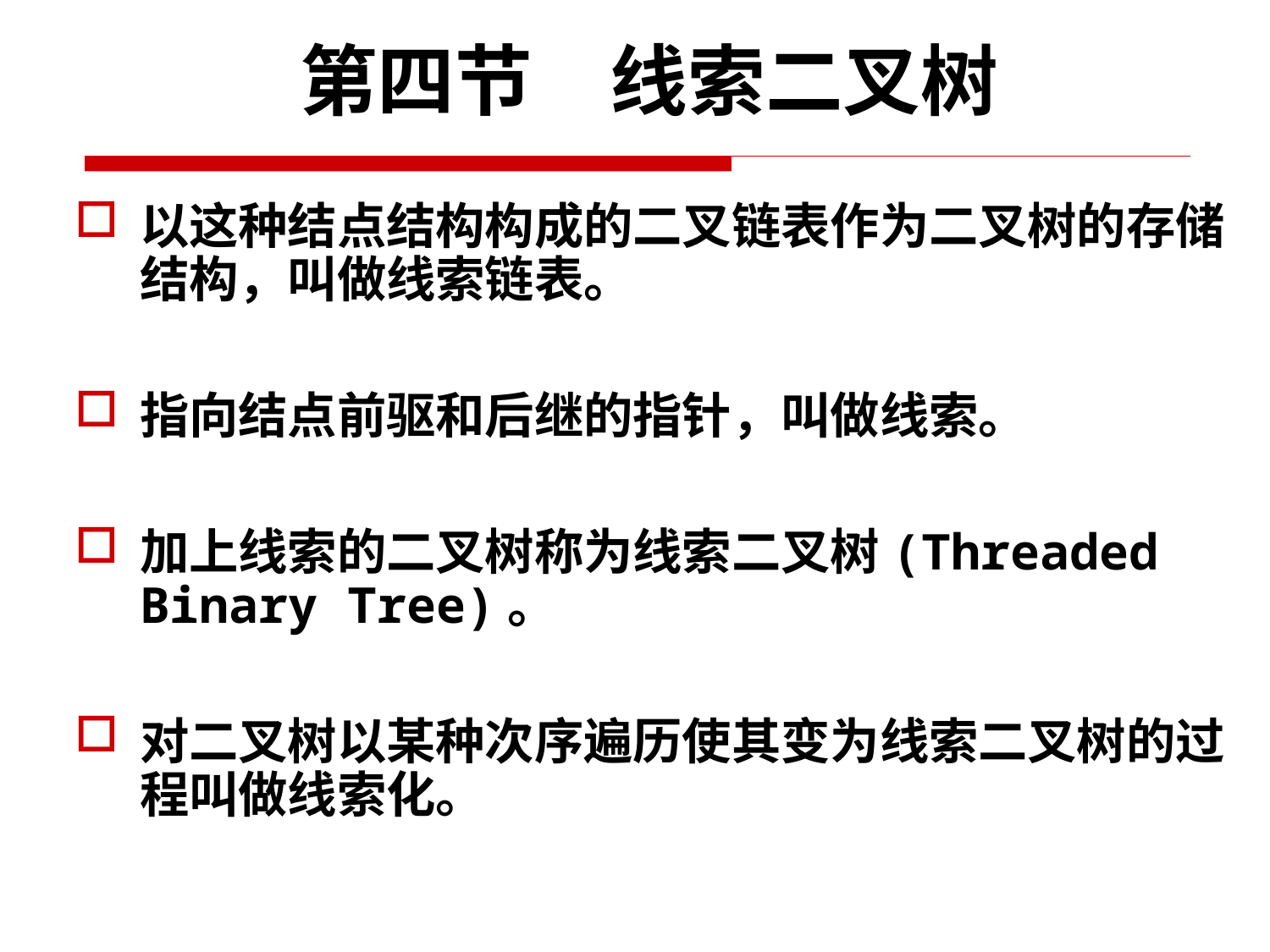

第四节　线索二叉树
以这种结点结构构成的二叉链表作为二叉树的存储结构，叫做线索链表。

指向结点前驱和后继的指针，叫做线索。

加上线索的二叉树称为线索二叉树(Threaded Binary Tree)。

对二叉树以某种次序遍历使其变为线索二叉树的过程叫做线索化。